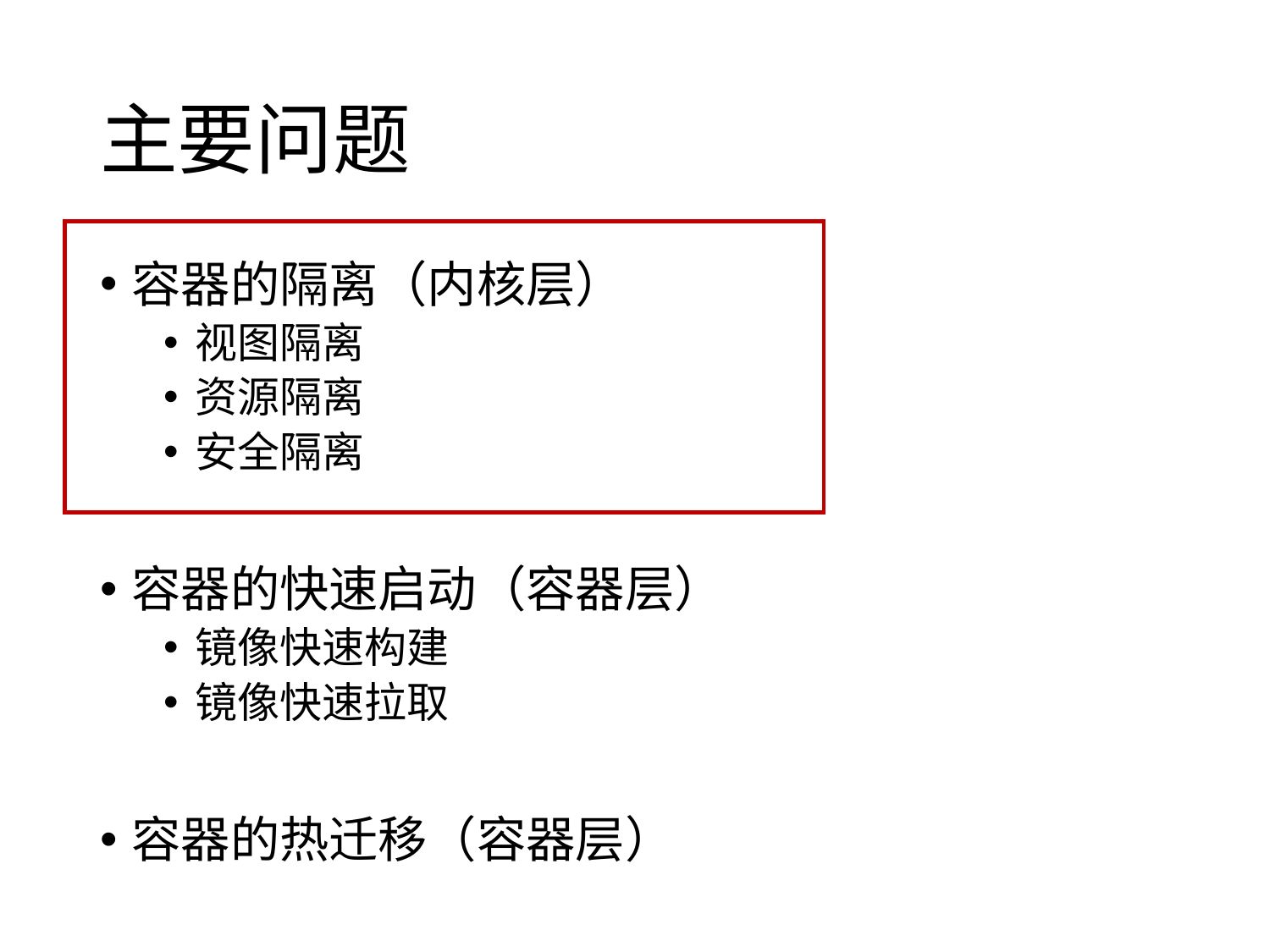

# 主要问题

容器的隔离（内核层）
视图隔离
资源隔离
安全隔离

容器的快速启动（容器层）
镜像快速构建
镜像快速拉取

容器的热迁移（容器层）